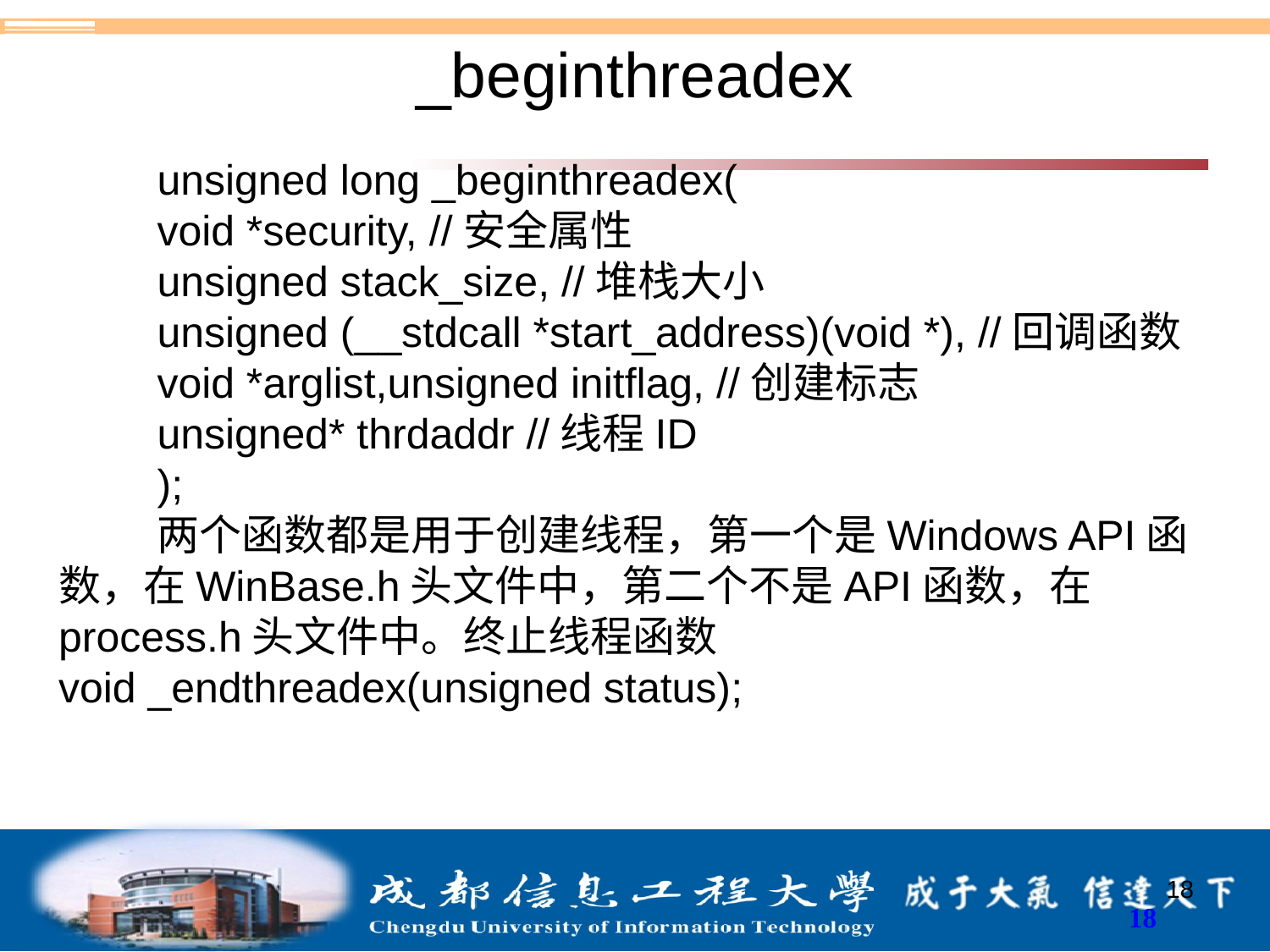

# _beginthreadex
unsigned long _beginthreadex(
void *security, //安全属性
unsigned stack_size, //堆栈大小
unsigned (__stdcall *start_address)(void *), //回调函数
void *arglist,unsigned initflag, //创建标志
unsigned* thrdaddr //线程ID
);
两个函数都是用于创建线程，第一个是Windows API函数，在WinBase.h头文件中，第二个不是API函数，在process.h头文件中。终止线程函数 void _endthreadex(unsigned status);